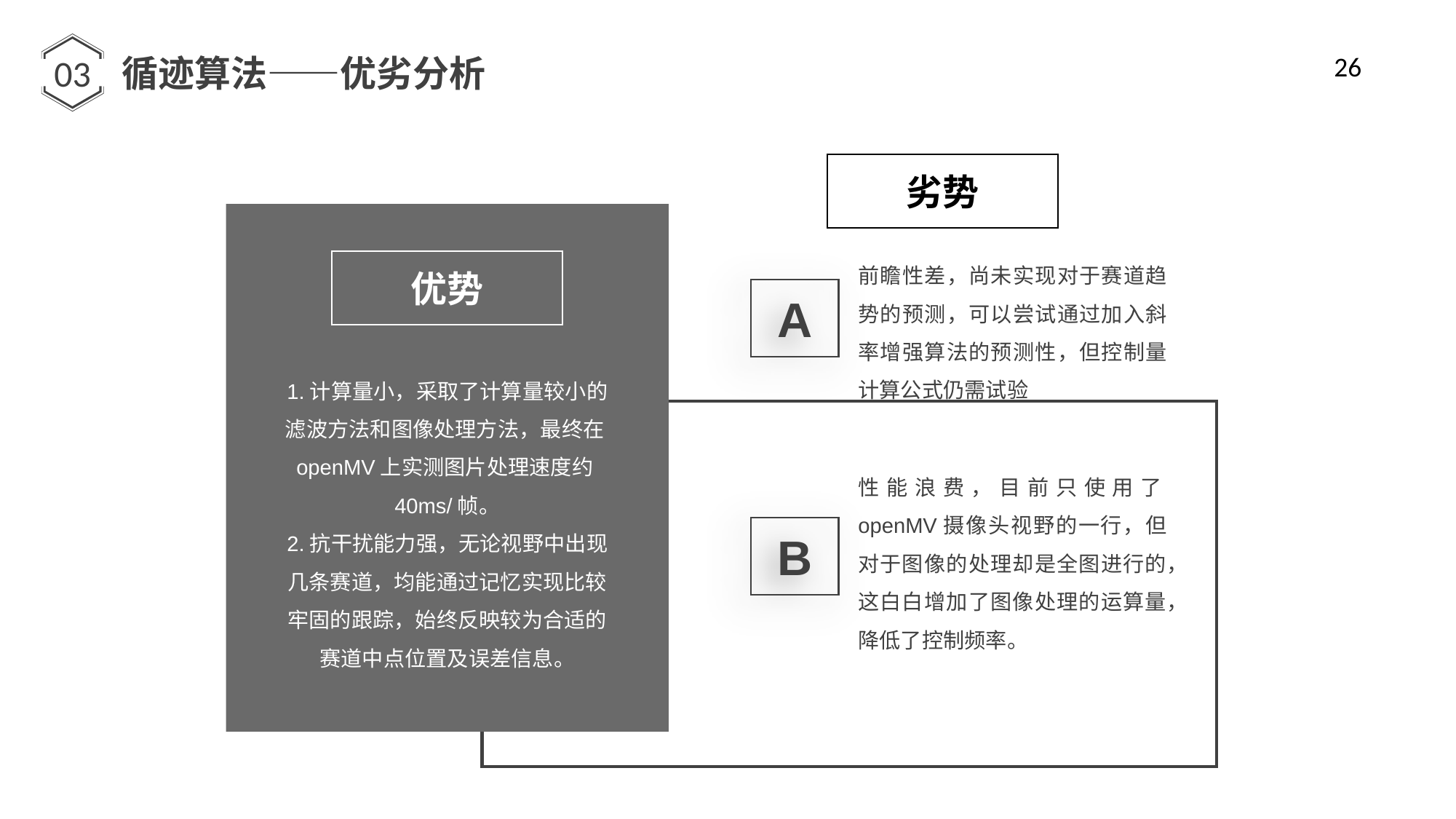

03
26
循迹算法——优劣分析
劣势

1.计算量小，采取了计算量较小的滤波方法和图像处理方法，最终在openMV上实测图片处理速度约40ms/帧。
2.抗干扰能力强，无论视野中出现几条赛道，均能通过记忆实现比较牢固的跟踪，始终反映较为合适的赛道中点位置及误差信息。
前瞻性差，尚未实现对于赛道趋势的预测，可以尝试通过加入斜率增强算法的预测性，但控制量计算公式仍需试验
优势
A

性能浪费，目前只使用了openMV摄像头视野的一行，但对于图像的处理却是全图进行的，这白白增加了图像处理的运算量，降低了控制频率。
B